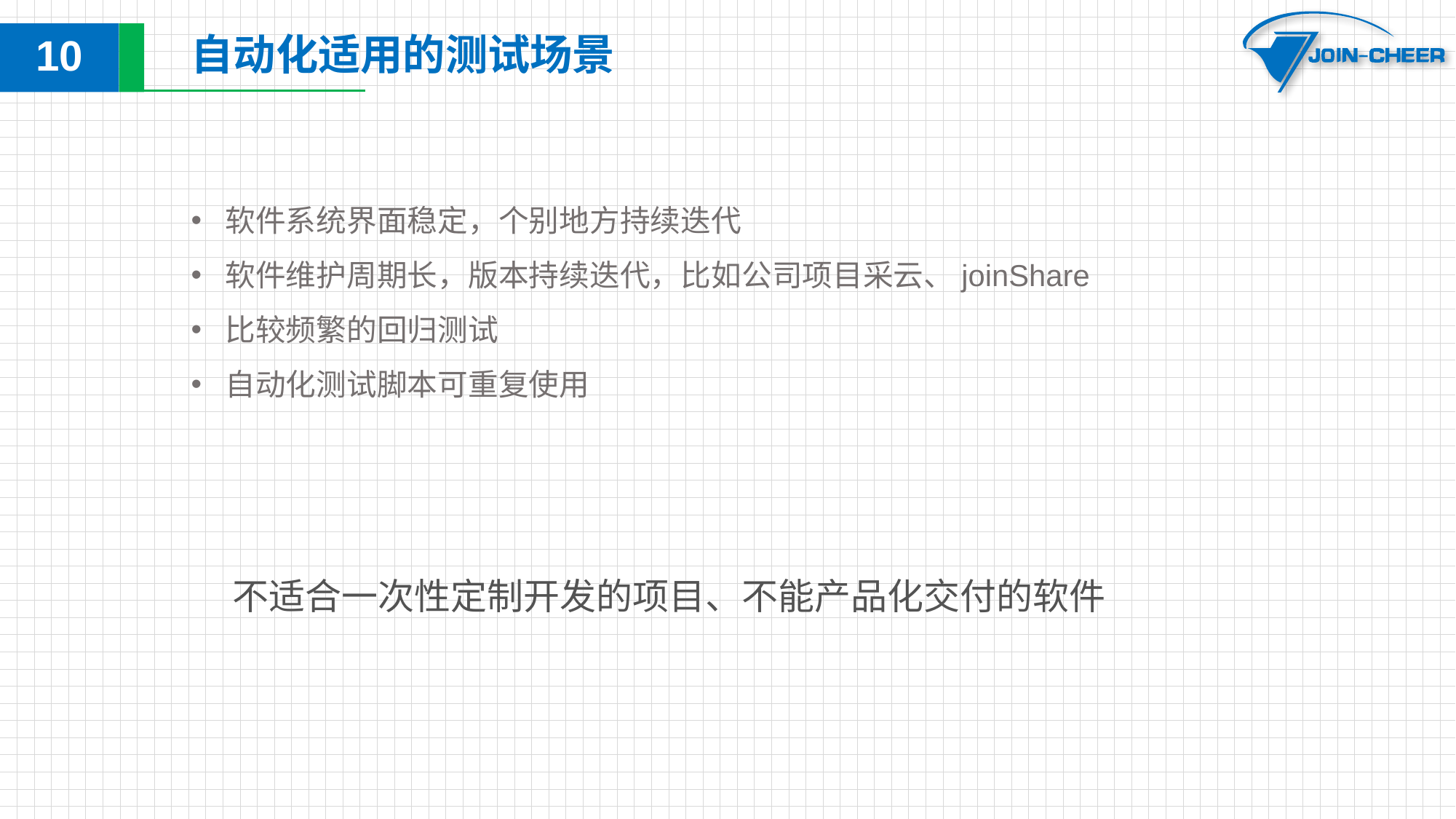

# 自动化适用的测试场景
10
软件系统界面稳定，个别地方持续迭代
软件维护周期长，版本持续迭代，比如公司项目采云、joinShare
比较频繁的回归测试
自动化测试脚本可重复使用

不适合一次性定制开发的项目、不能产品化交付的软件